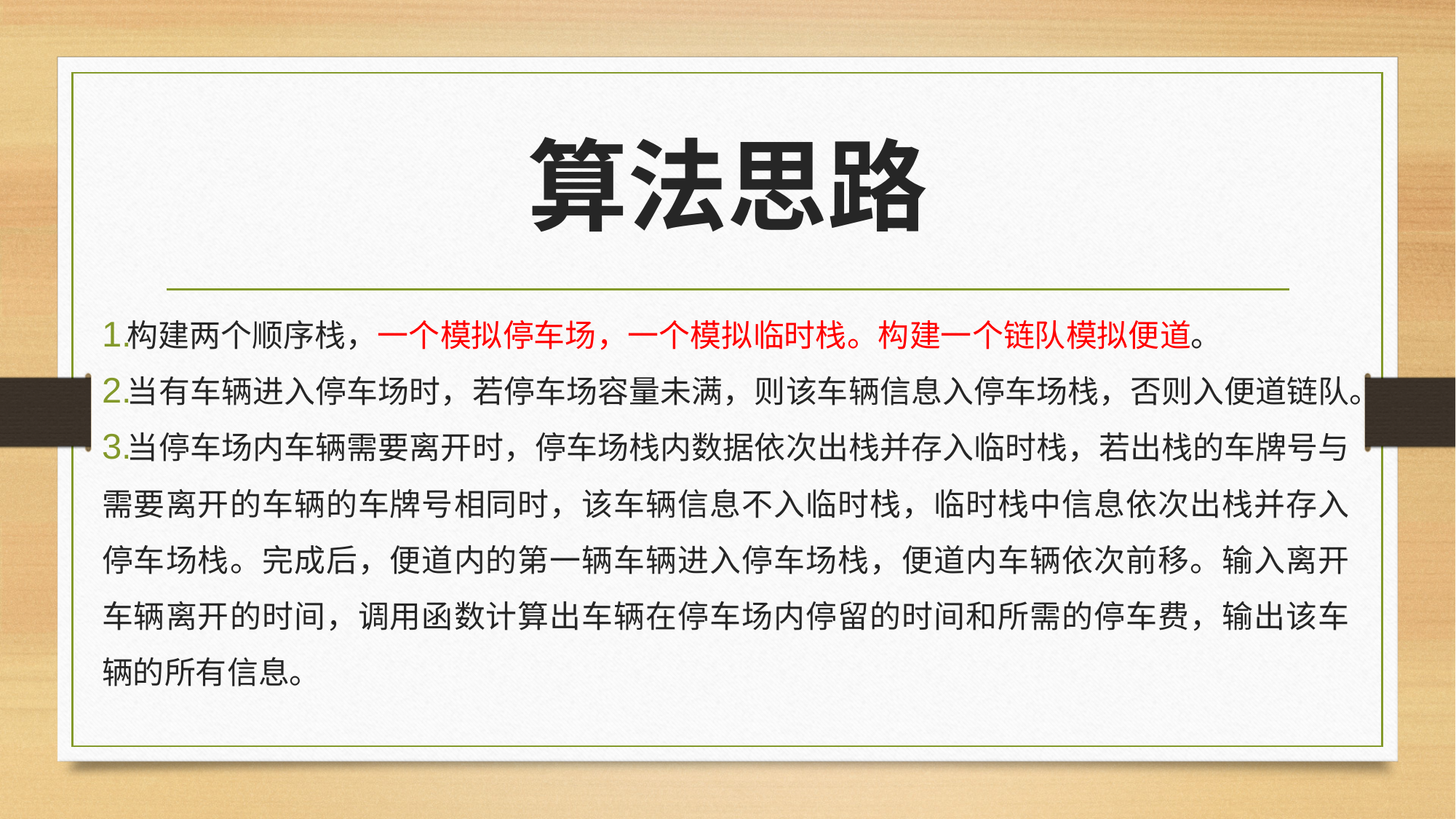

# 算法思路
构建两个顺序栈，一个模拟停车场，一个模拟临时栈。构建一个链队模拟便道。
当有车辆进入停车场时，若停车场容量未满，则该车辆信息入停车场栈，否则入便道链队。
当停车场内车辆需要离开时，停车场栈内数据依次出栈并存入临时栈，若出栈的车牌号与需要离开的车辆的车牌号相同时，该车辆信息不入临时栈，临时栈中信息依次出栈并存入停车场栈。完成后，便道内的第一辆车辆进入停车场栈，便道内车辆依次前移。输入离开车辆离开的时间，调用函数计算出车辆在停车场内停留的时间和所需的停车费，输出该车辆的所有信息。